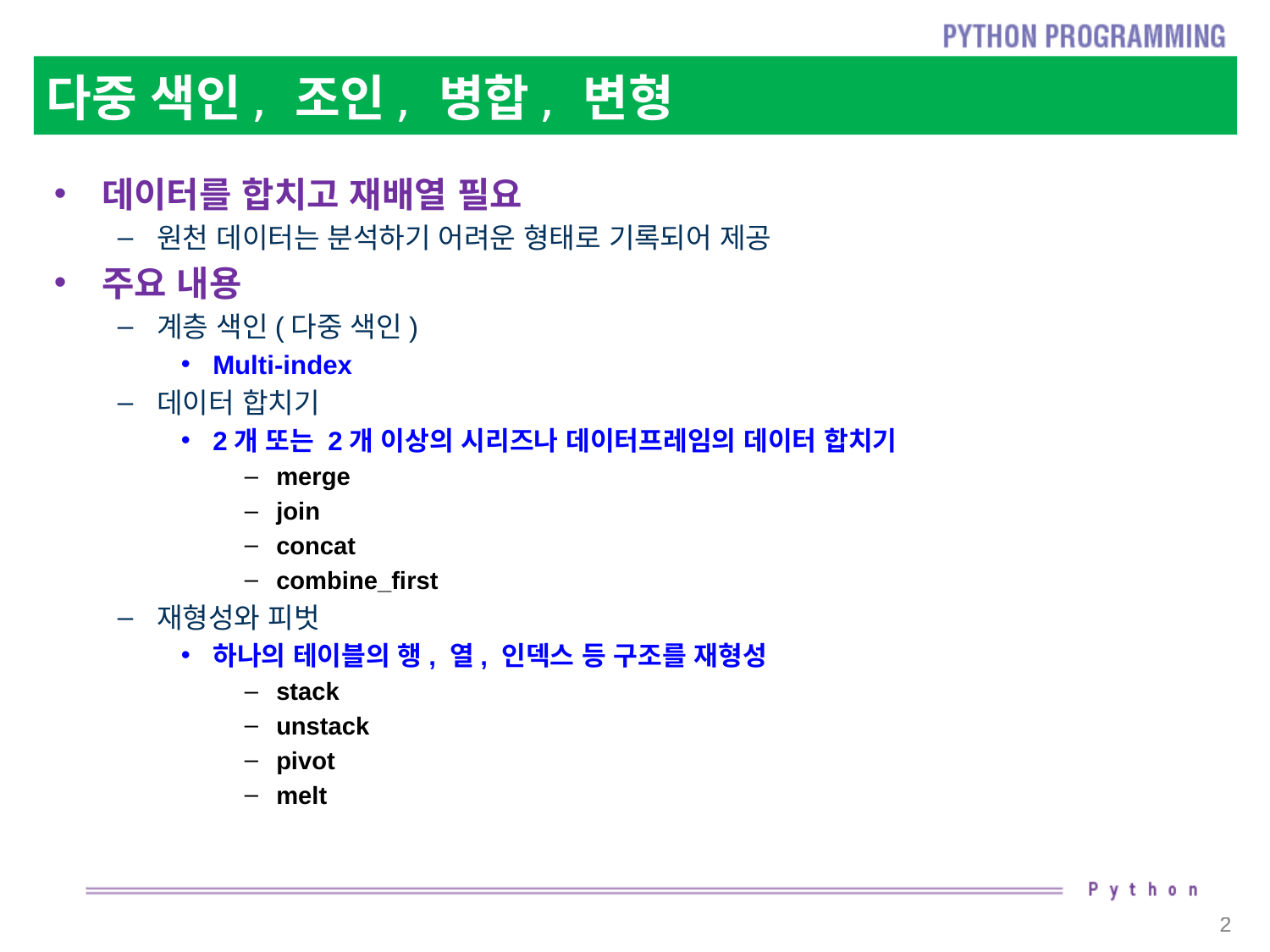

# 다중 색인, 조인, 병합, 변형
데이터를 합치고 재배열 필요
원천 데이터는 분석하기 어려운 형태로 기록되어 제공
주요 내용
계층 색인(다중 색인)
Multi-index
데이터 합치기
2개 또는 2개 이상의 시리즈나 데이터프레임의 데이터 합치기
merge
join
concat
combine_first
재형성와 피벗
하나의 테이블의 행, 열, 인덱스 등 구조를 재형성
stack
unstack
pivot
melt

2